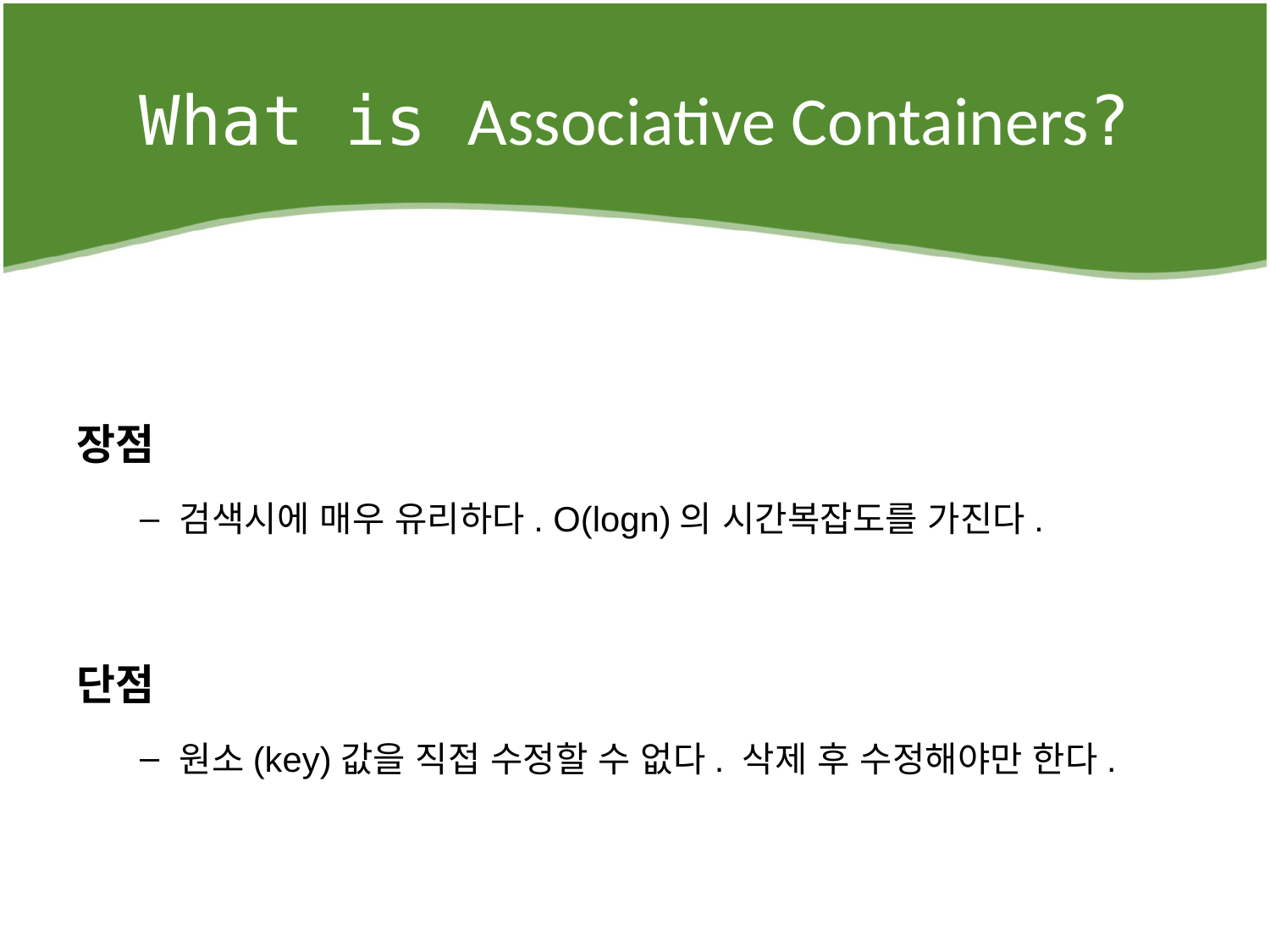

# What is Associative Containers?
장점
검색시에 매우 유리하다. O(logn)의 시간복잡도를 가진다.

단점
원소(key)값을 직접 수정할 수 없다. 삭제 후 수정해야만 한다.